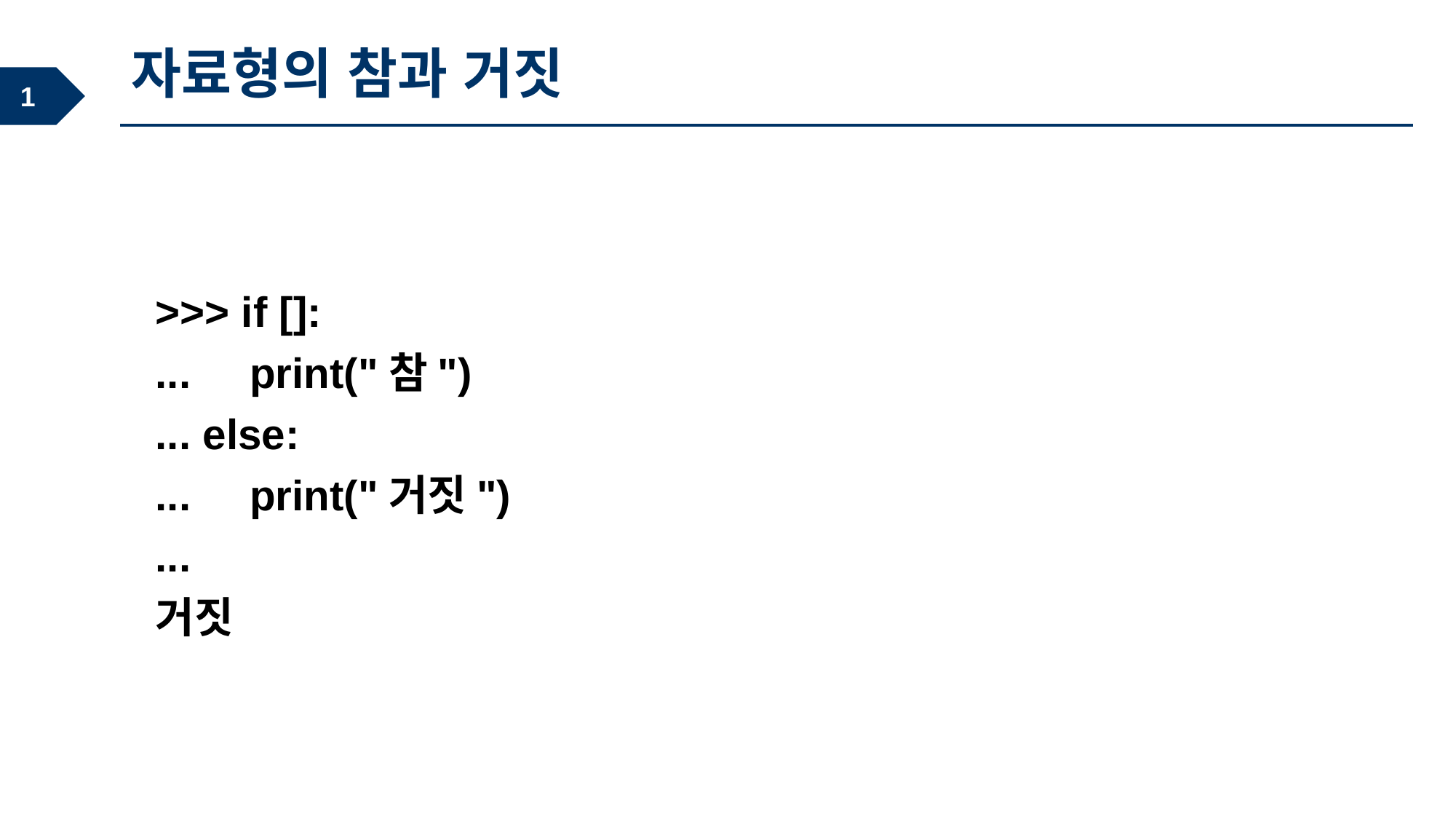

자료형의 참과 거짓
>>> if []:
...     print("참")
... else:
...     print("거짓")
...
거짓